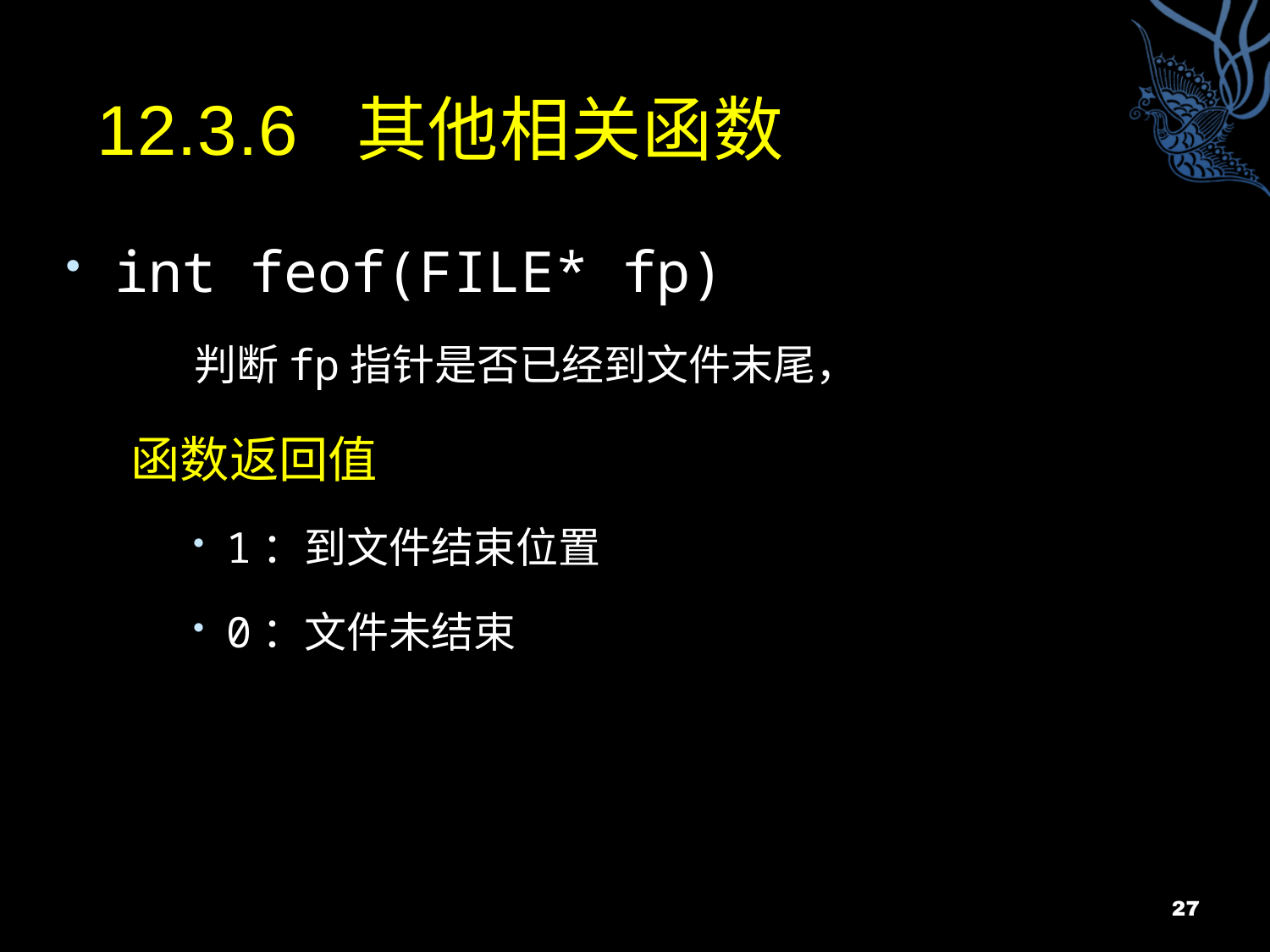

# 12.3.6  其他相关函数
int feof(FILE* fp)
判断fp指针是否已经到文件末尾，
函数返回值
1：到文件结束位置
0：文件未结束
27